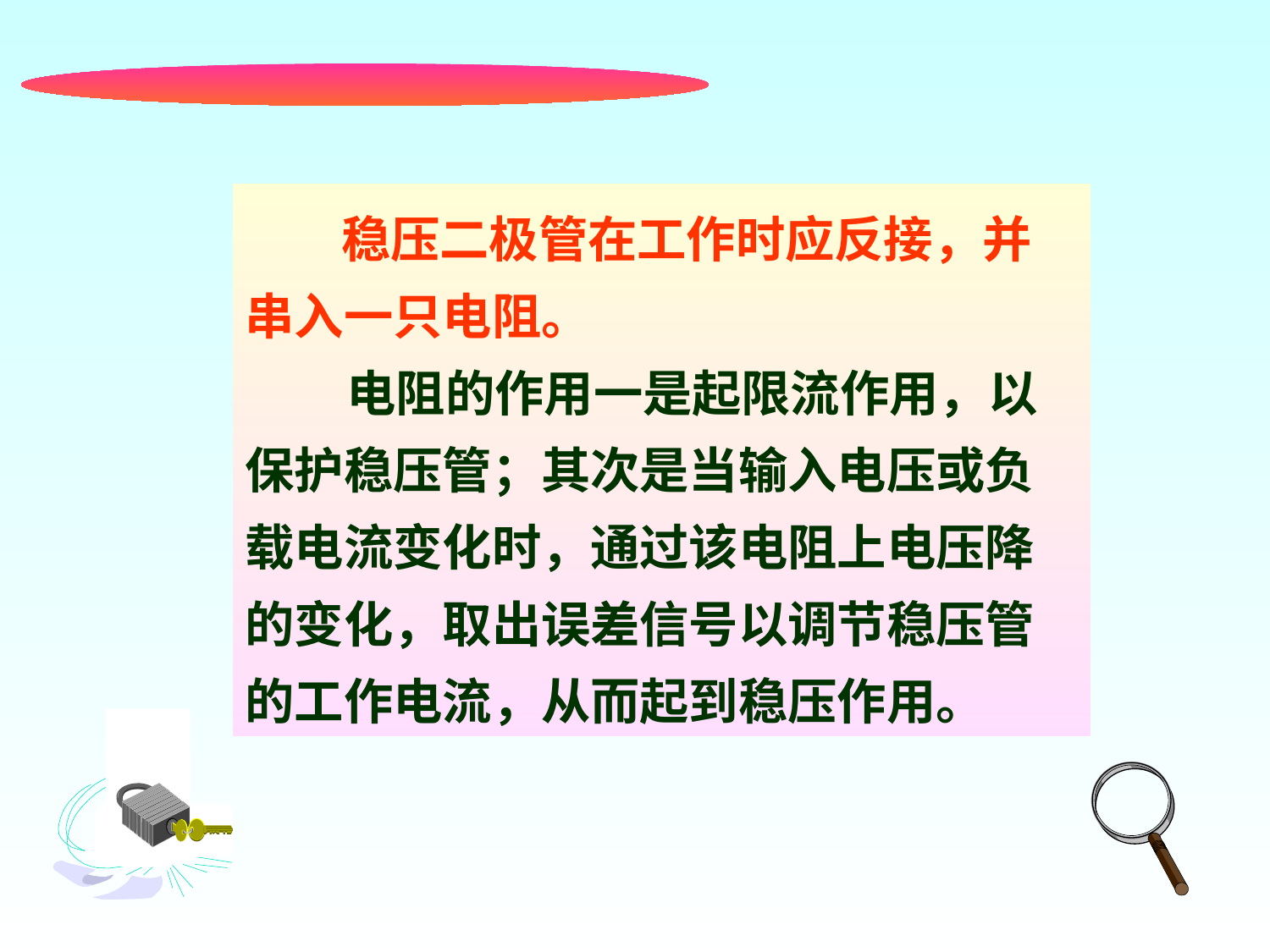

稳压二极管在工作时应反接，并串入一只电阻。
        电阻的作用一是起限流作用，以保护稳压管；其次是当输入电压或负载电流变化时，通过该电阻上电压降的变化，取出误差信号以调节稳压管的工作电流，从而起到稳压作用。